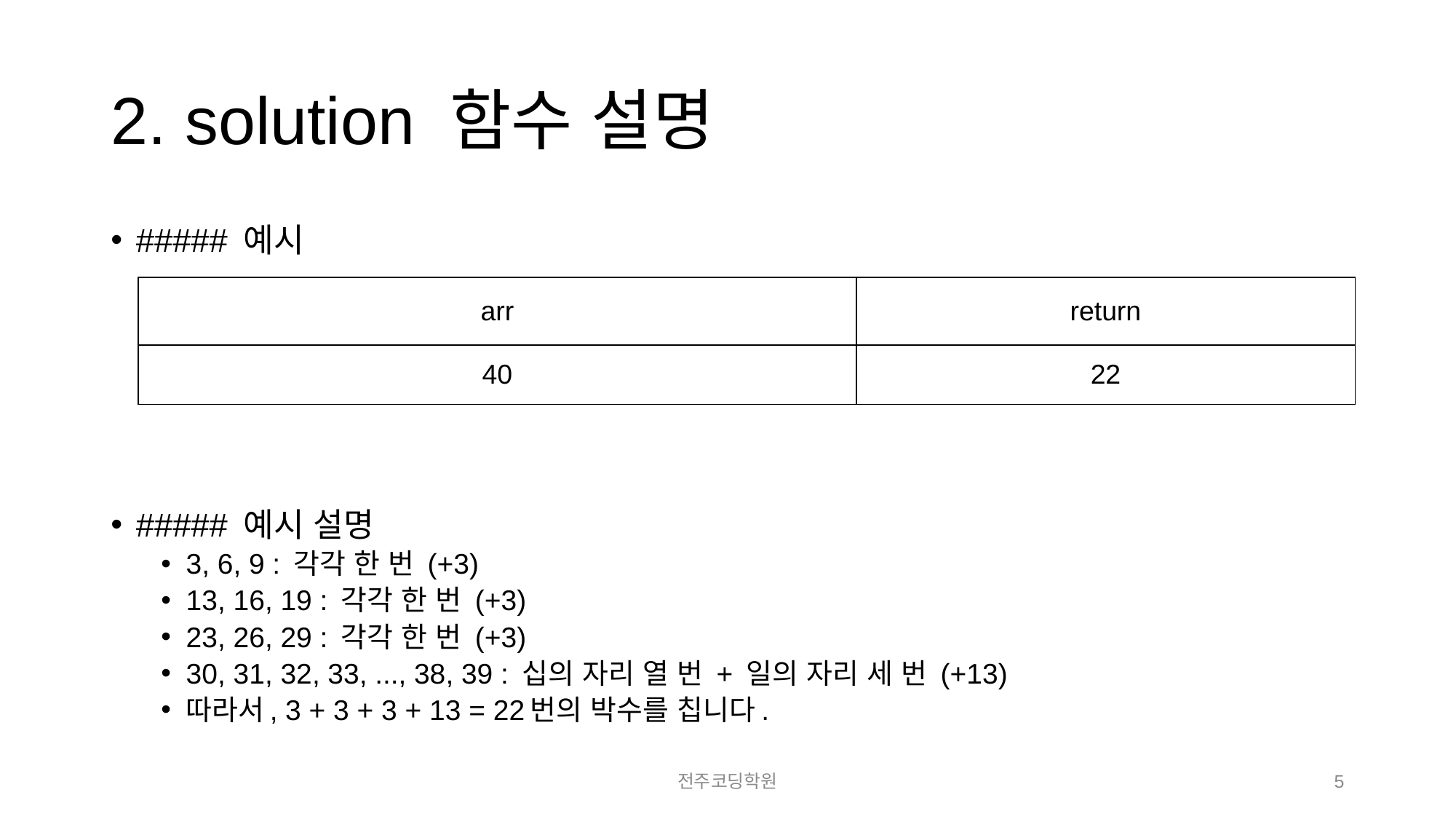

# 2. solution 함수 설명
##### 예시

##### 예시 설명
3, 6, 9 : 각각 한 번 (+3)
13, 16, 19 : 각각 한 번 (+3)
23, 26, 29 : 각각 한 번 (+3)
30, 31, 32, 33, ..., 38, 39 : 십의 자리 열 번 + 일의 자리 세 번 (+13)
따라서, 3 + 3 + 3 + 13 = 22번의 박수를 칩니다.
| arr | return |
| --- | --- |
| 40 | 22 |
전주코딩학원
5